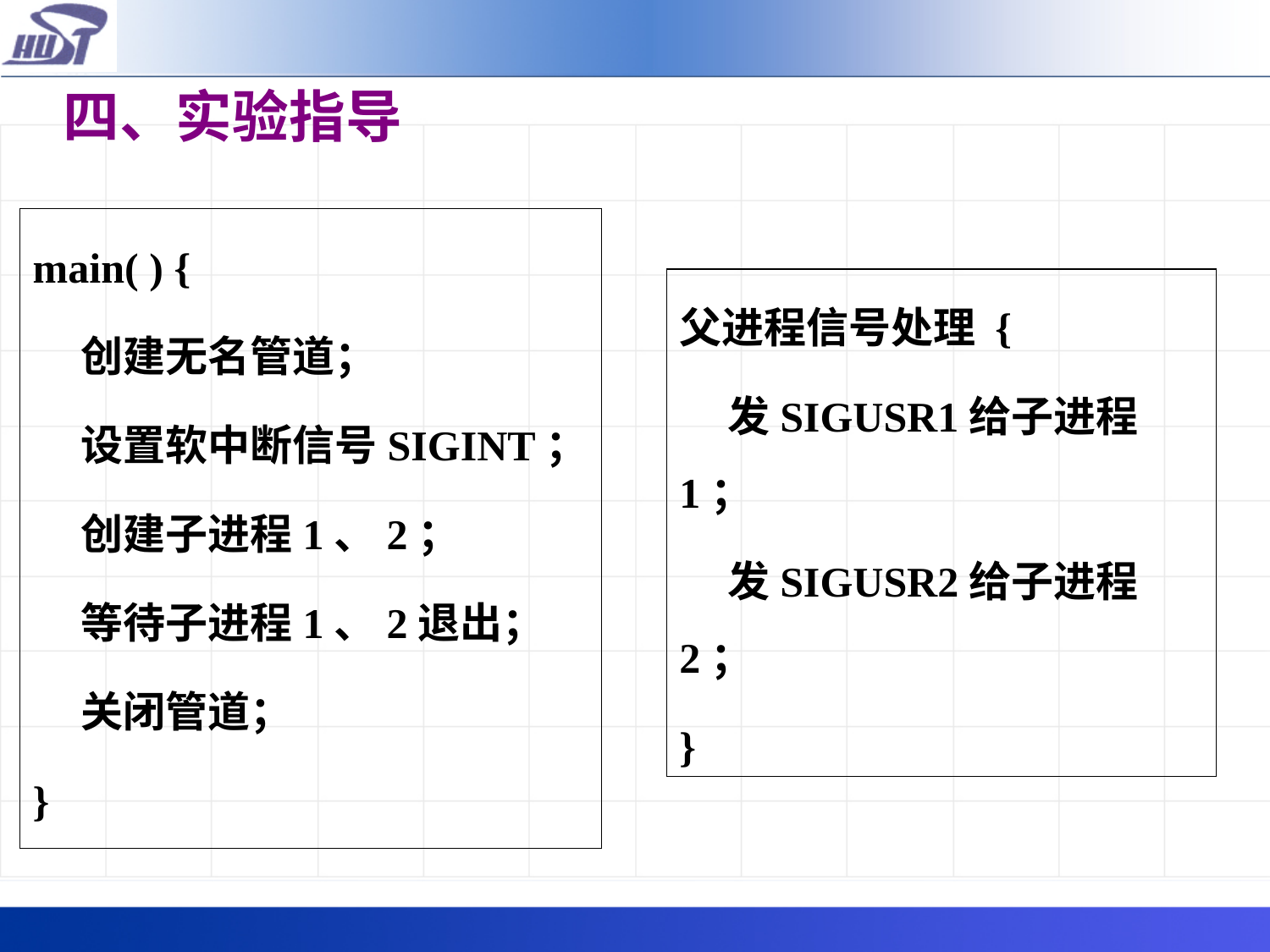

# 四、实验指导
main( ) {
    创建无名管道；
    设置软中断信号SIGINT；
    创建子进程1、2；
    等待子进程1、2退出；
    关闭管道；
}
父进程信号处理 {
    发SIGUSR1给子进程1；
    发SIGUSR2给子进程2；
}